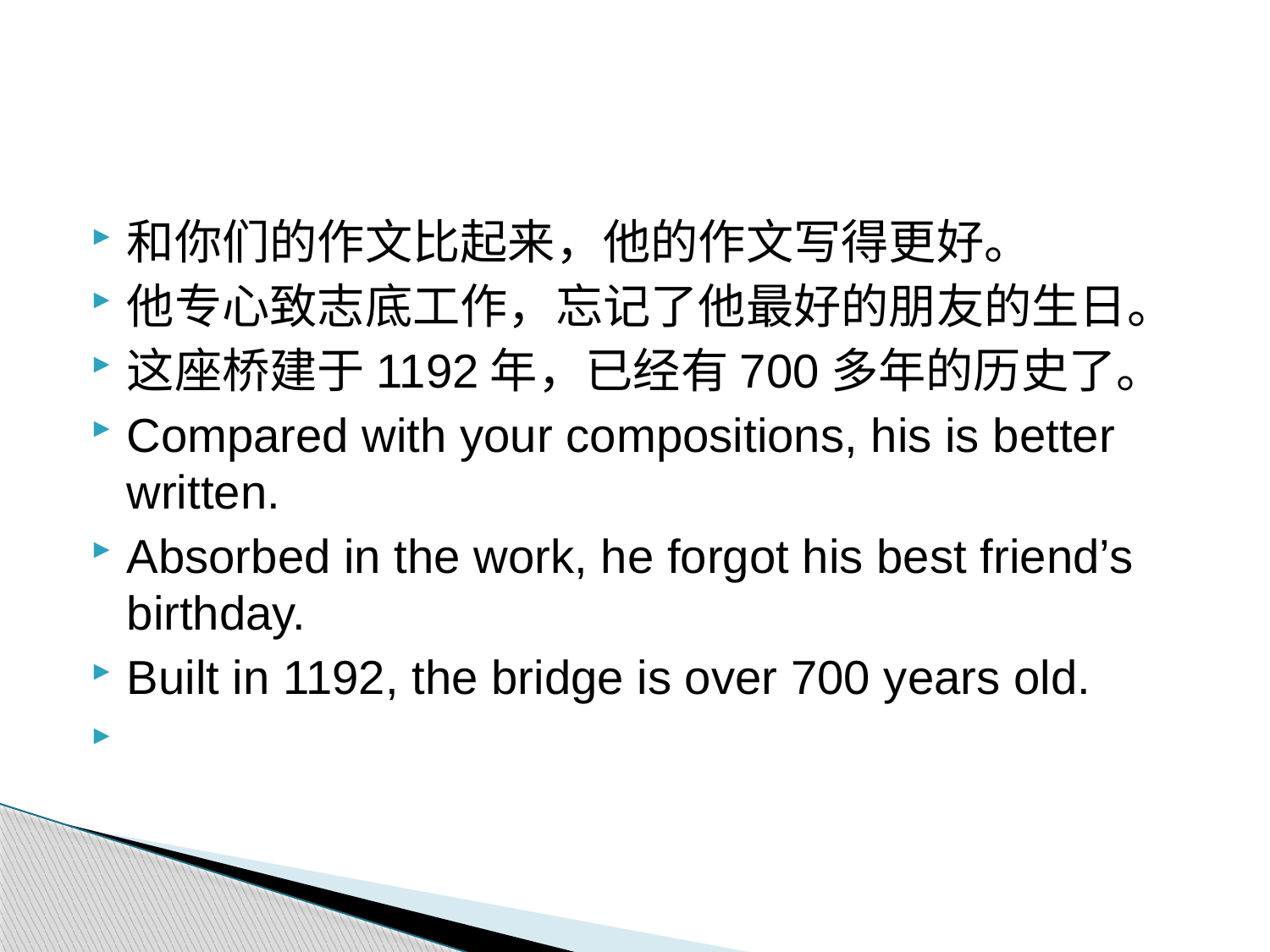

#
和你们的作文比起来，他的作文写得更好。
他专心致志底工作，忘记了他最好的朋友的生日。
这座桥建于1192年，已经有700多年的历史了。
Compared with your compositions, his is better written.
Absorbed in the work, he forgot his best friend’s birthday.
Built in 1192, the bridge is over 700 years old.